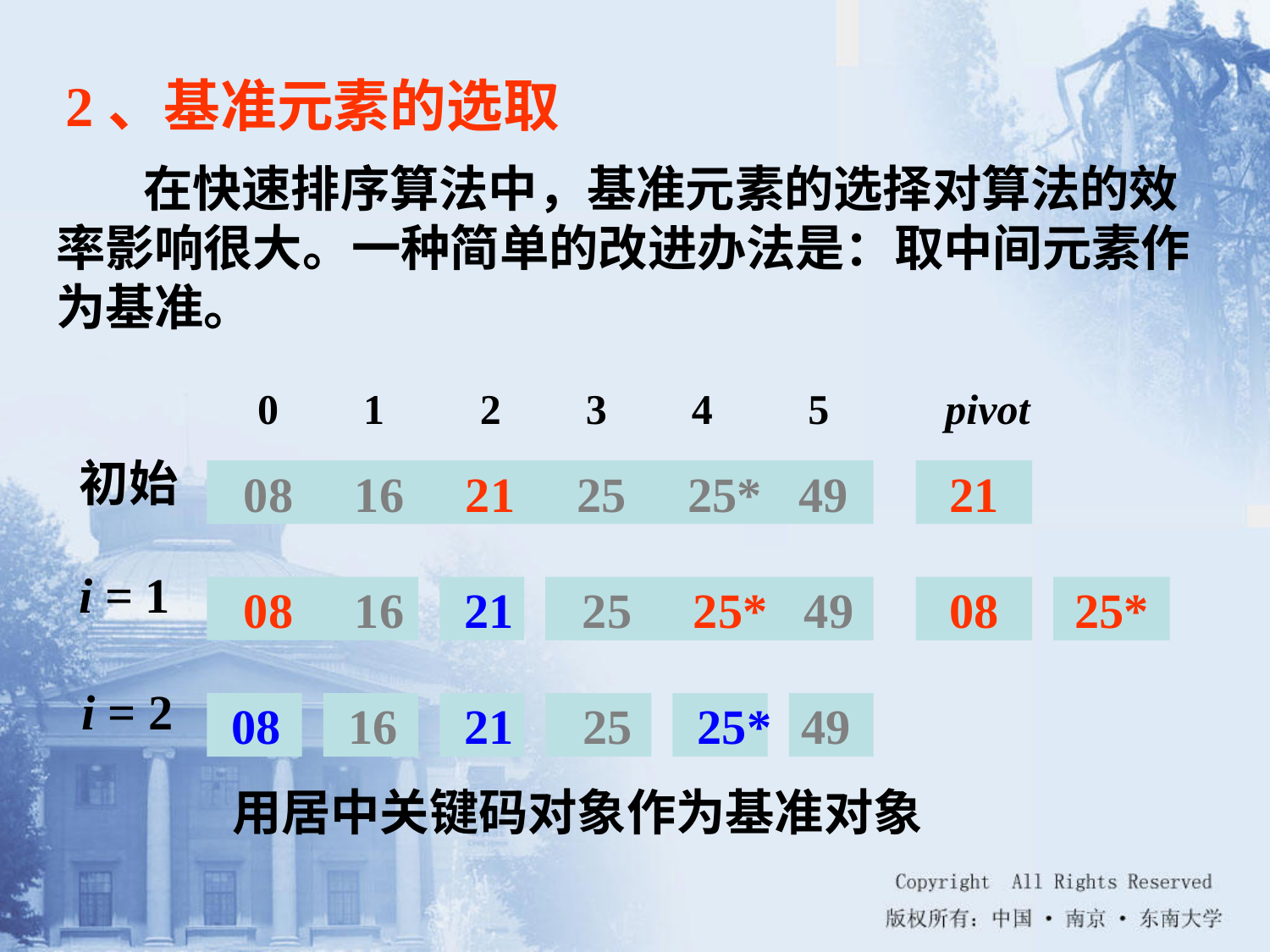

2、基准元素的选取
在快速排序算法中，基准元素的选择对算法的效率影响很大。一种简单的改进办法是：取中间元素作为基准。
0        1         2        3        4         5           pivot
初始
  08     16     21     25     25*   49
21
i = 1
  08     16
 21
  25     25*   49
08
25*
i = 2
 08
 16
 21
  25
 25*
49
用居中关键码对象作为基准对象